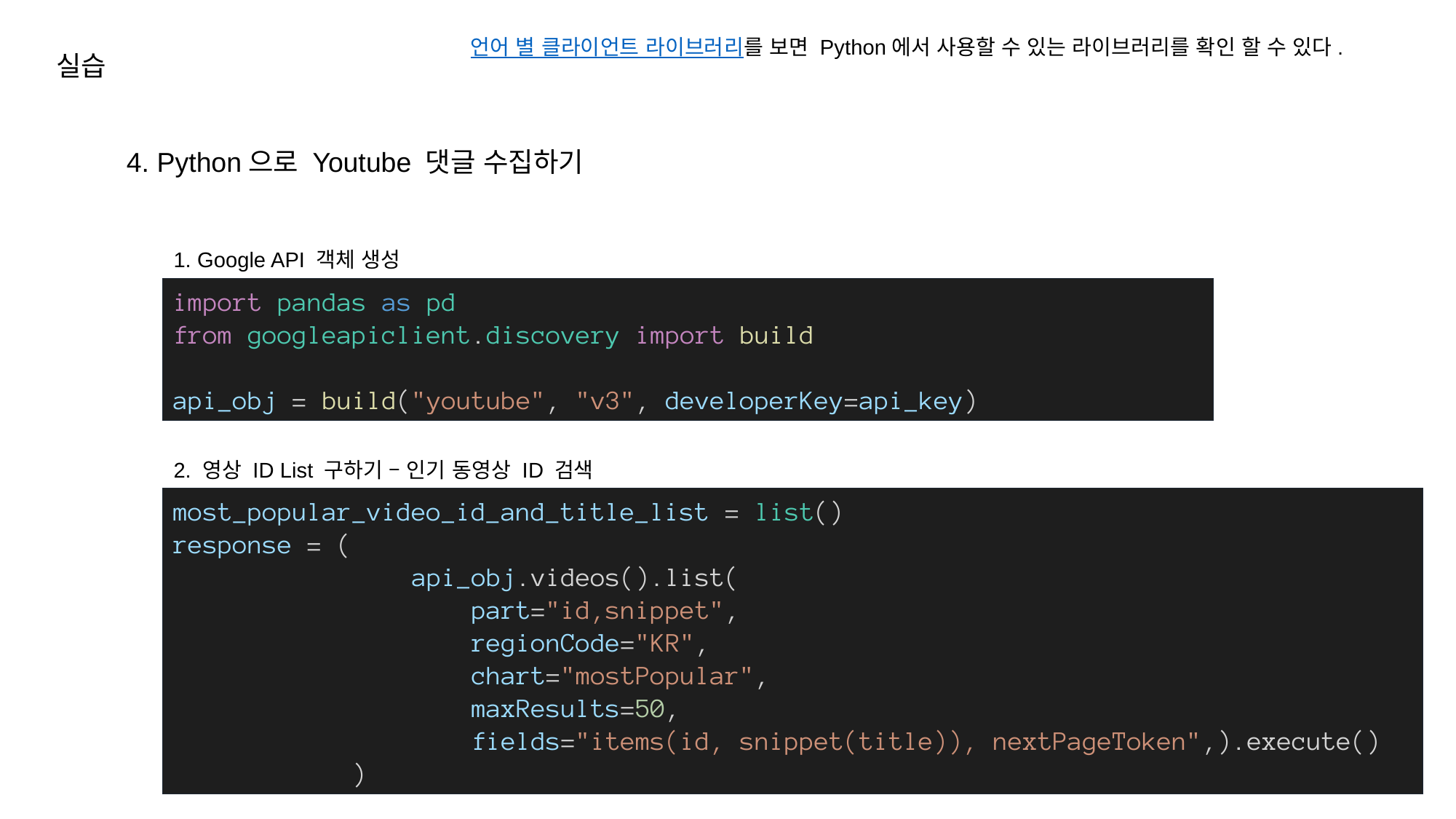

언어 별 클라이언트 라이브러리를 보면 Python에서 사용할 수 있는 라이브러리를 확인 할 수 있다.
실습
4. Python으로 Youtube 댓글 수집하기
1. Google API 객체 생성
import pandas as pd
from googleapiclient.discovery import build

api_obj = build("youtube", "v3", developerKey=api_key)
2. 영상 ID List 구하기 – 인기 동영상 ID 검색
most_popular_video_id_and_title_list = list()
response = (
                api_obj.videos().list(
                    part="id,snippet",
                    regionCode="KR",
                    chart="mostPopular",
                    maxResults=50,
                    fields="items(id, snippet(title)), nextPageToken",).execute()
            )